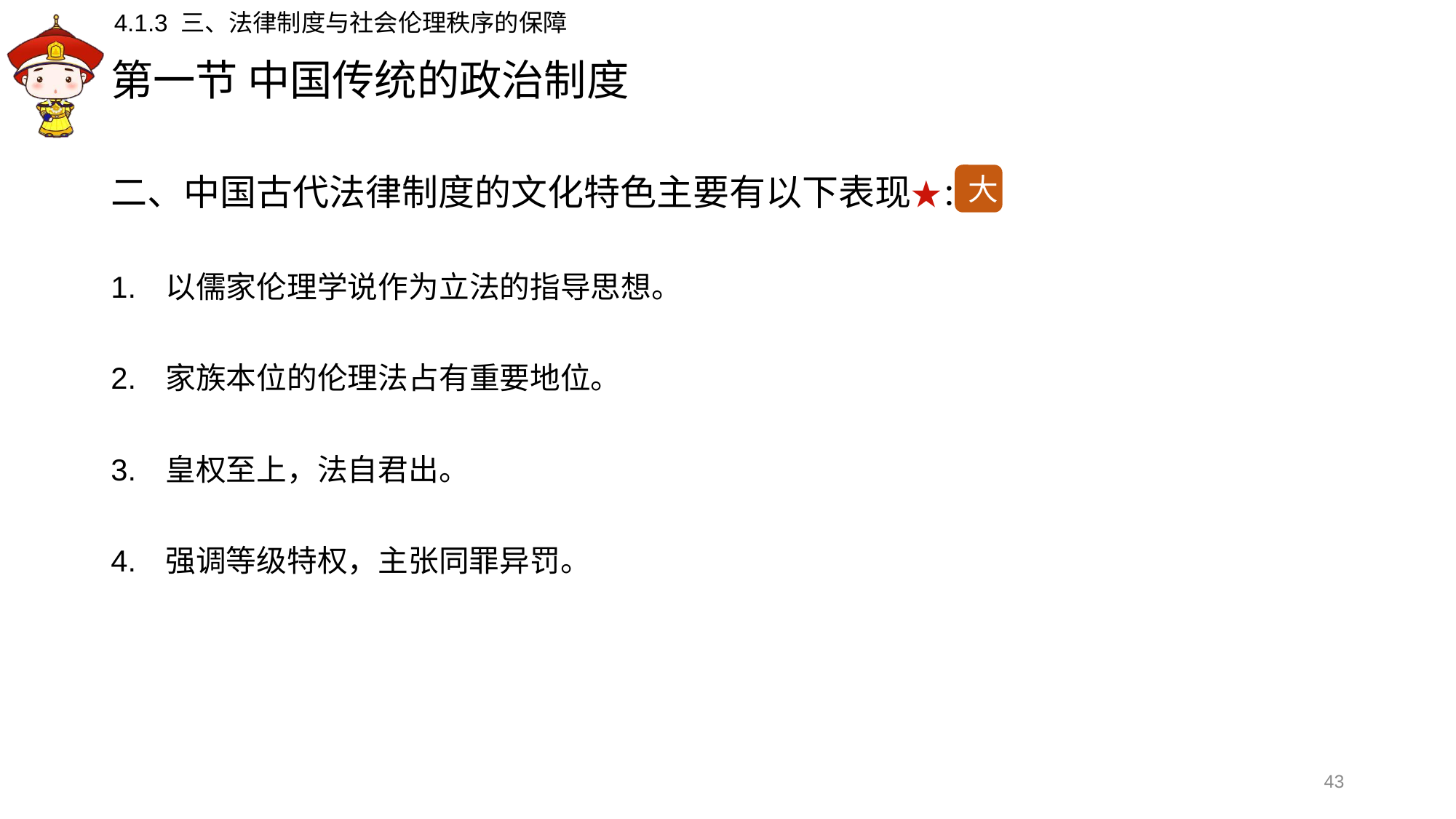

4.1.3 三、法律制度与社会伦理秩序的保障
# 第一节 中国传统的政治制度
二、中国古代法律制度的文化特色主要有以下表现★：
以儒家伦理学说作为立法的指导思想。
家族本位的伦理法占有重要地位。
皇权至上，法自君出。
强调等级特权，主张同罪异罚。
大
43